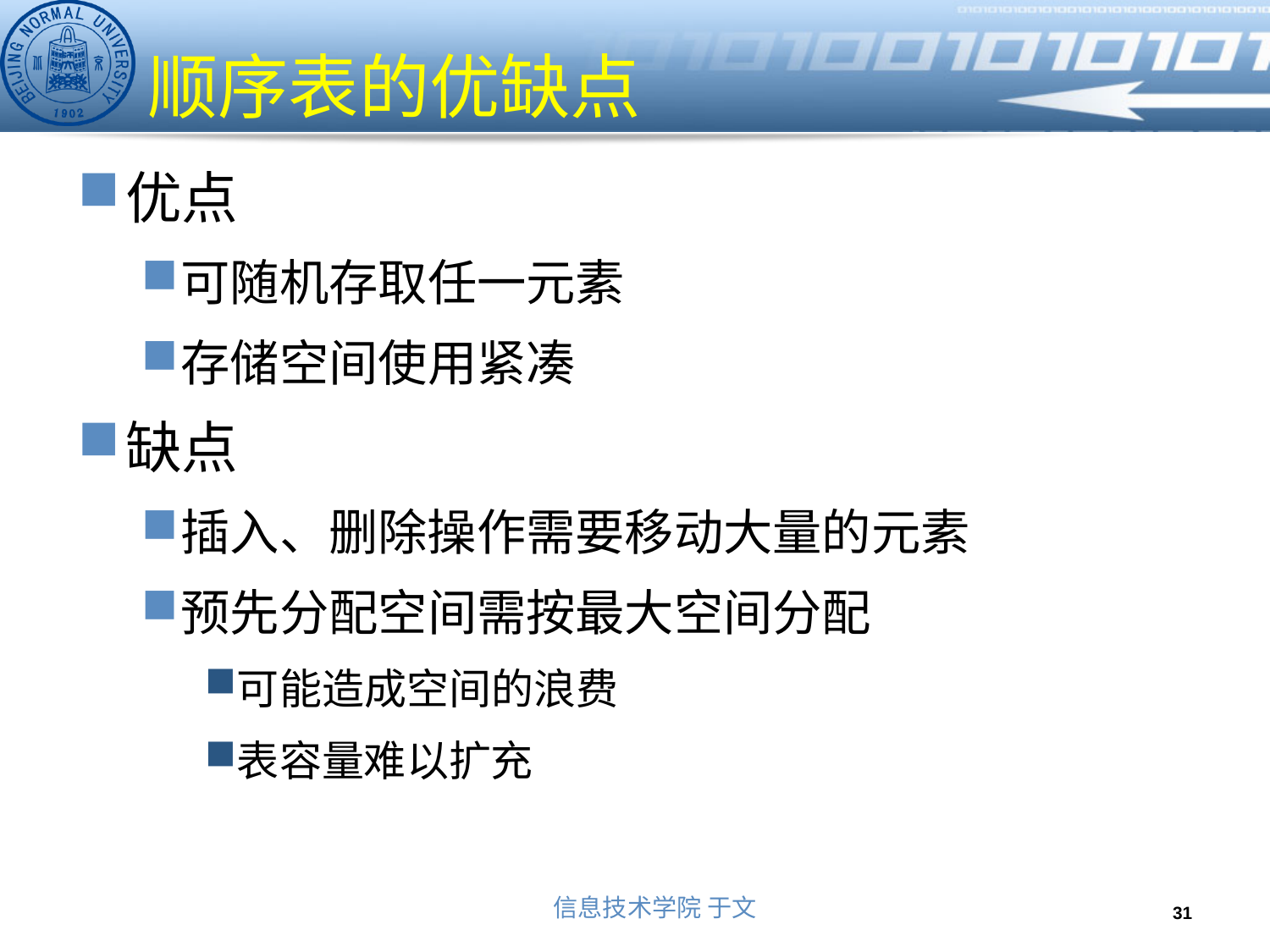

# 顺序表的优缺点
优点
可随机存取任一元素
存储空间使用紧凑
缺点
插入、删除操作需要移动大量的元素
预先分配空间需按最大空间分配
可能造成空间的浪费
表容量难以扩充
31